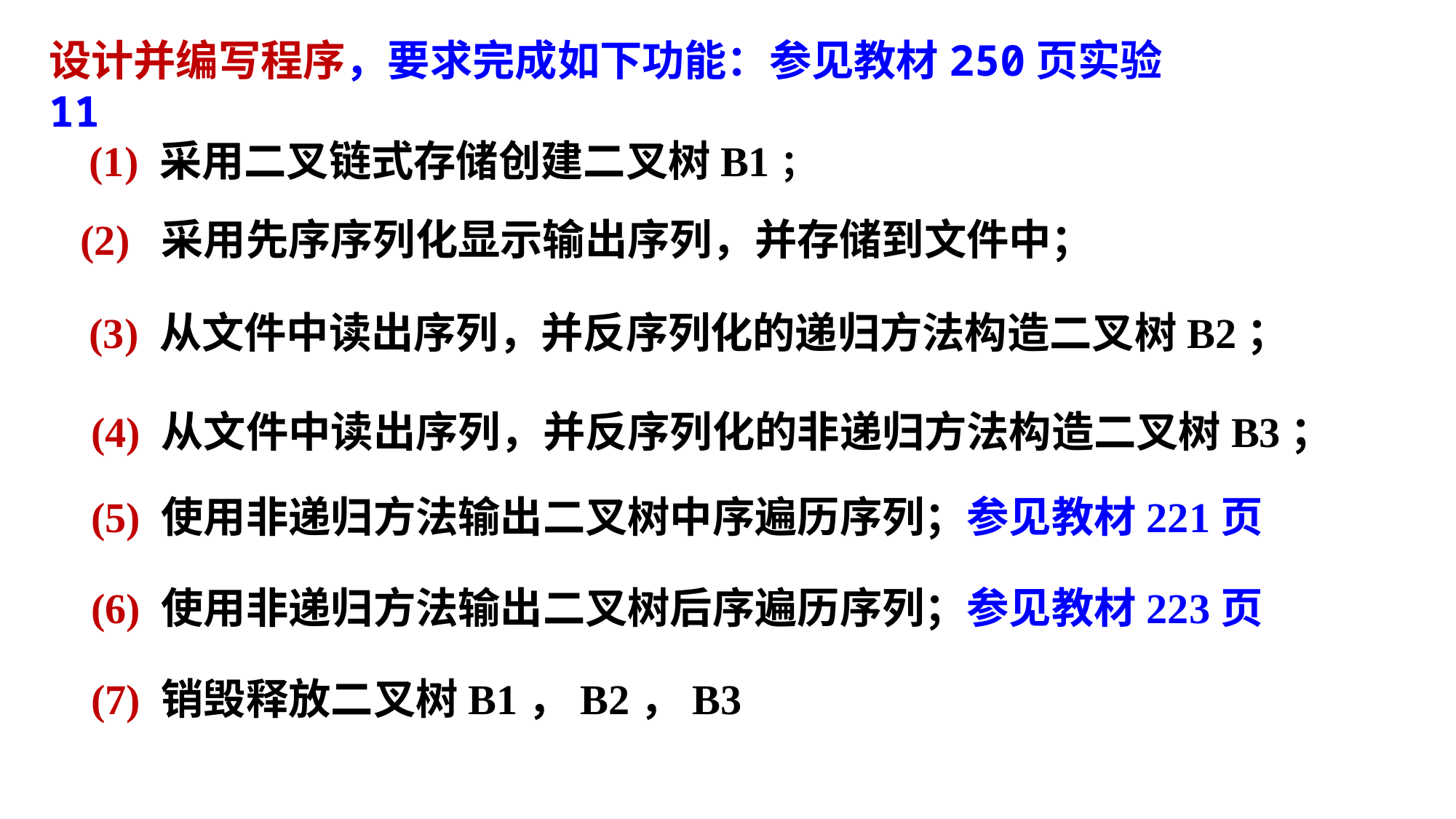

设计并编写程序，要求完成如下功能：参见教材250页实验11
(1) 采用二叉链式存储创建二叉树B1；
(2)  采用先序序列化显示输出序列，并存储到文件中；
(3) 从文件中读出序列，并反序列化的递归方法构造二叉树B2；
(4) 从文件中读出序列，并反序列化的非递归方法构造二叉树B3；
(5) 使用非递归方法输出二叉树中序遍历序列；参见教材221页
(6) 使用非递归方法输出二叉树后序遍历序列；参见教材223页

(7) 销毁释放二叉树B1，B2，B3